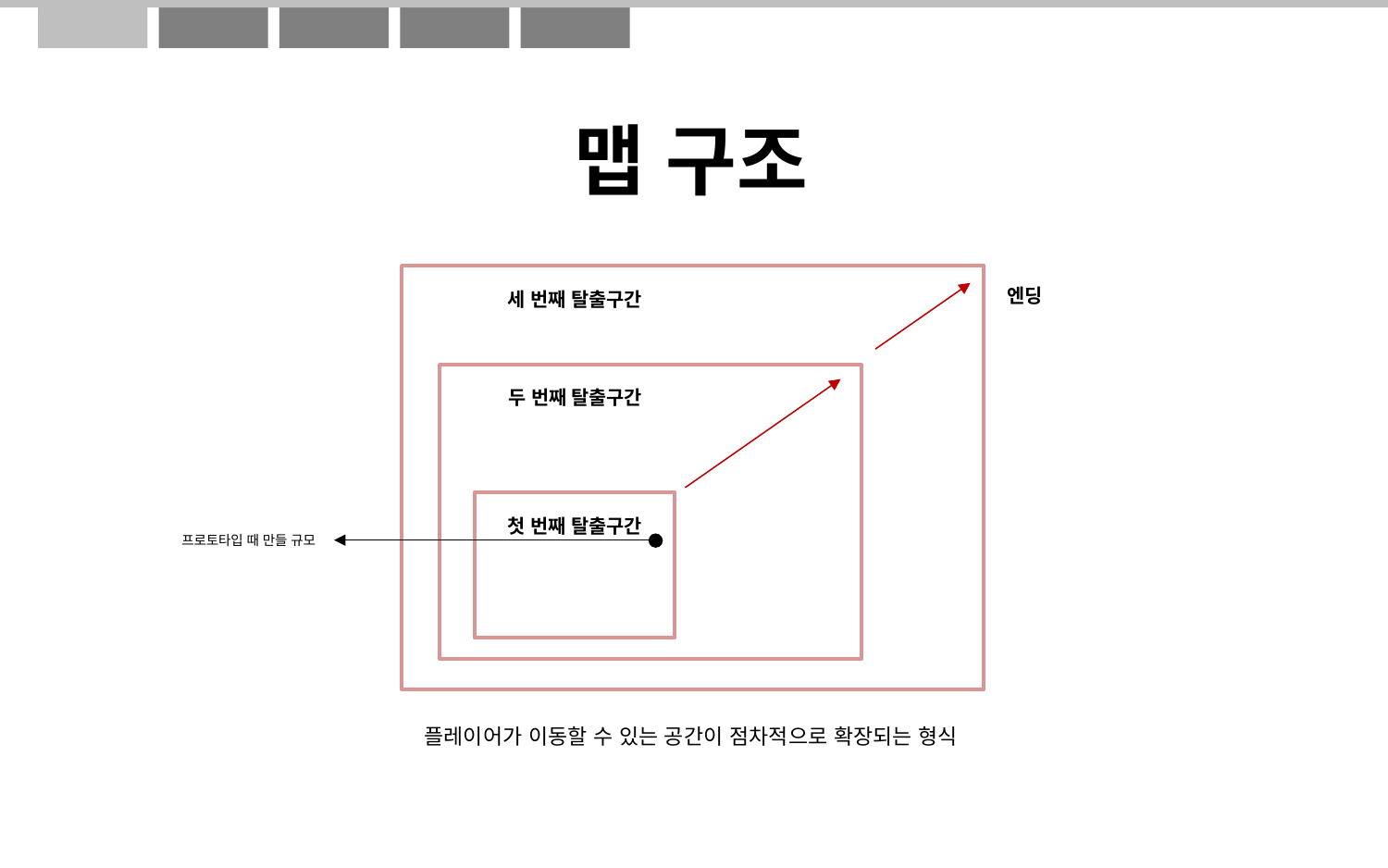

맵 구조

엔딩
세 번째 탈출구간
두 번째 탈출구간
첫 번째 탈출구간
프로토타입 때 만들 규모

플레이어가 이동할 수 있는 공간이 점차적으로 확장되는 형식